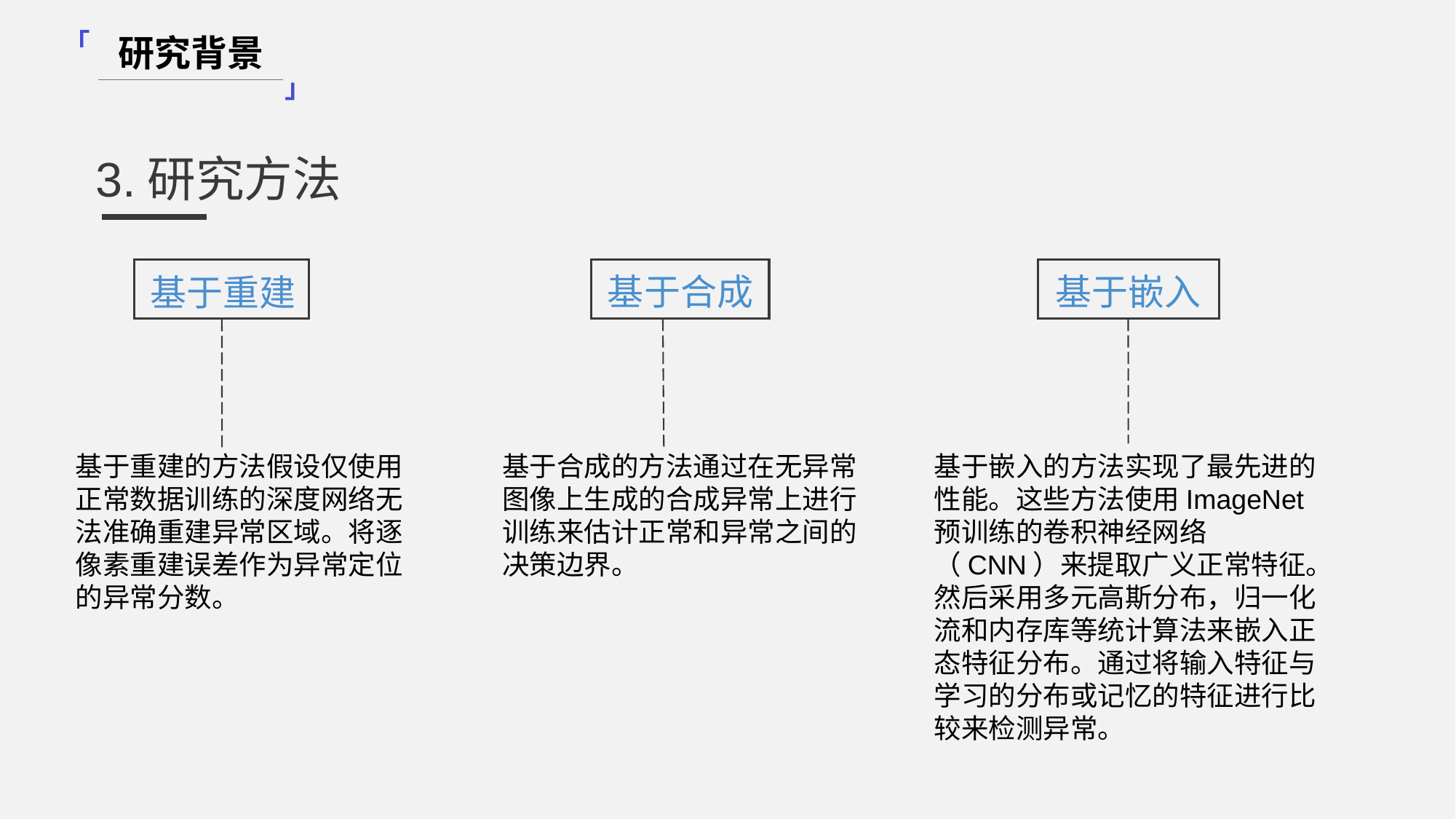

「
  研究背景
」

3.研究方法

基于合成
基于嵌入
基于重建
基于重建的方法假设仅使用正常数据训练的深度网络无法准确重建异常区域。将逐像素重建误差作为异常定位的异常分数。
基于合成的方法通过在无异常图像上生成的合成异常上进行训练来估计正常和异常之间的决策边界。
基于嵌入的方法实现了最先进的性能。这些方法使用ImageNet预训练的卷积神经网络（CNN）来提取广义正常特征。然后采用多元高斯分布，归一化流和内存库等统计算法来嵌入正态特征分布。通过将输入特征与学习的分布或记忆的特征进行比较来检测异常。